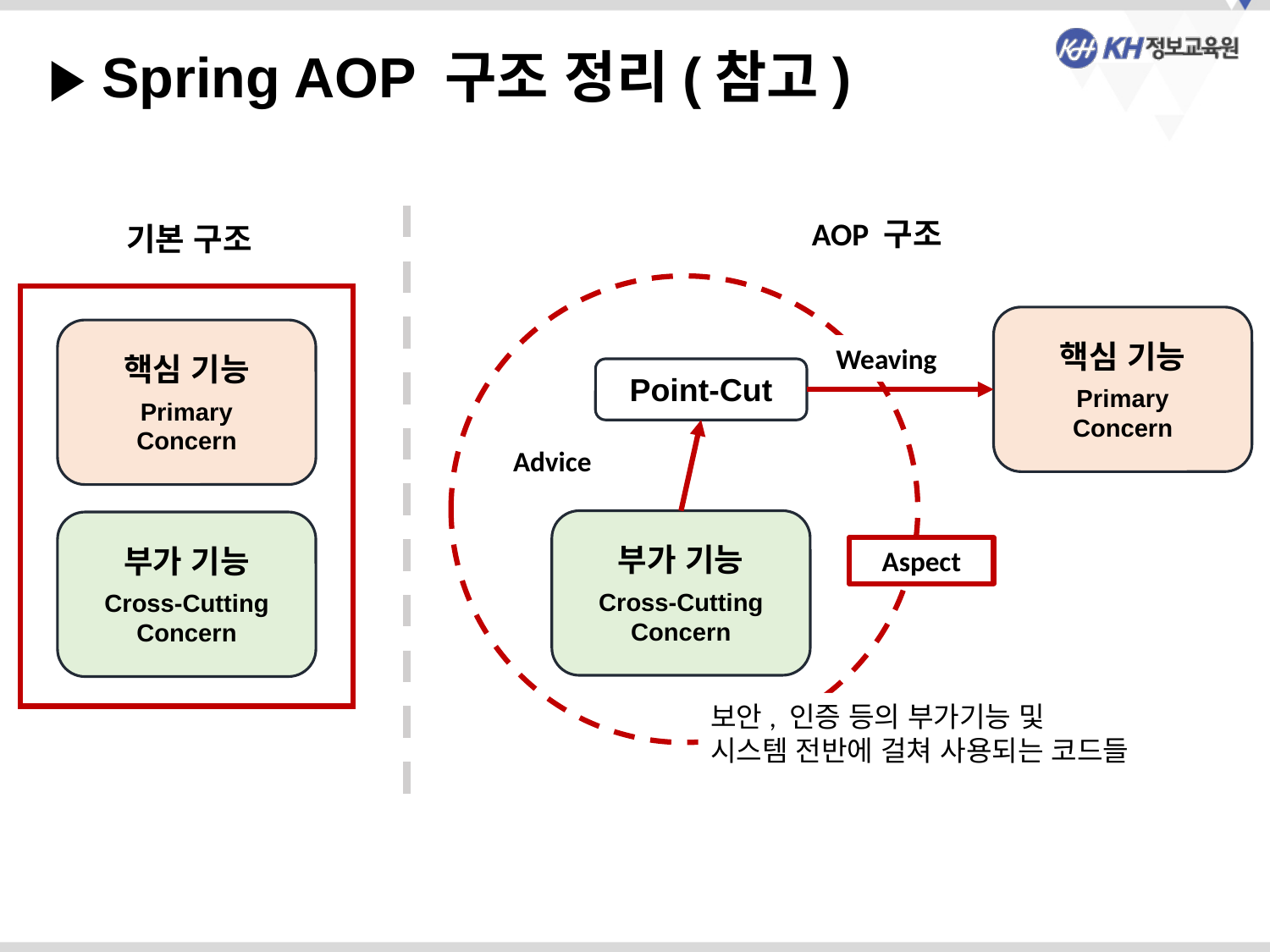

▶ Spring AOP 구조 정리(참고)
AOP 구조
기본 구조

핵심 기능

Primary
Concern
핵심 기능

Primary
Concern
Weaving
Point-Cut
Advice
부가 기능

Cross-Cutting
Concern
부가 기능

Cross-Cutting
Concern
Aspect
보안, 인증 등의 부가기능 및
시스템 전반에 걸쳐 사용되는 코드들